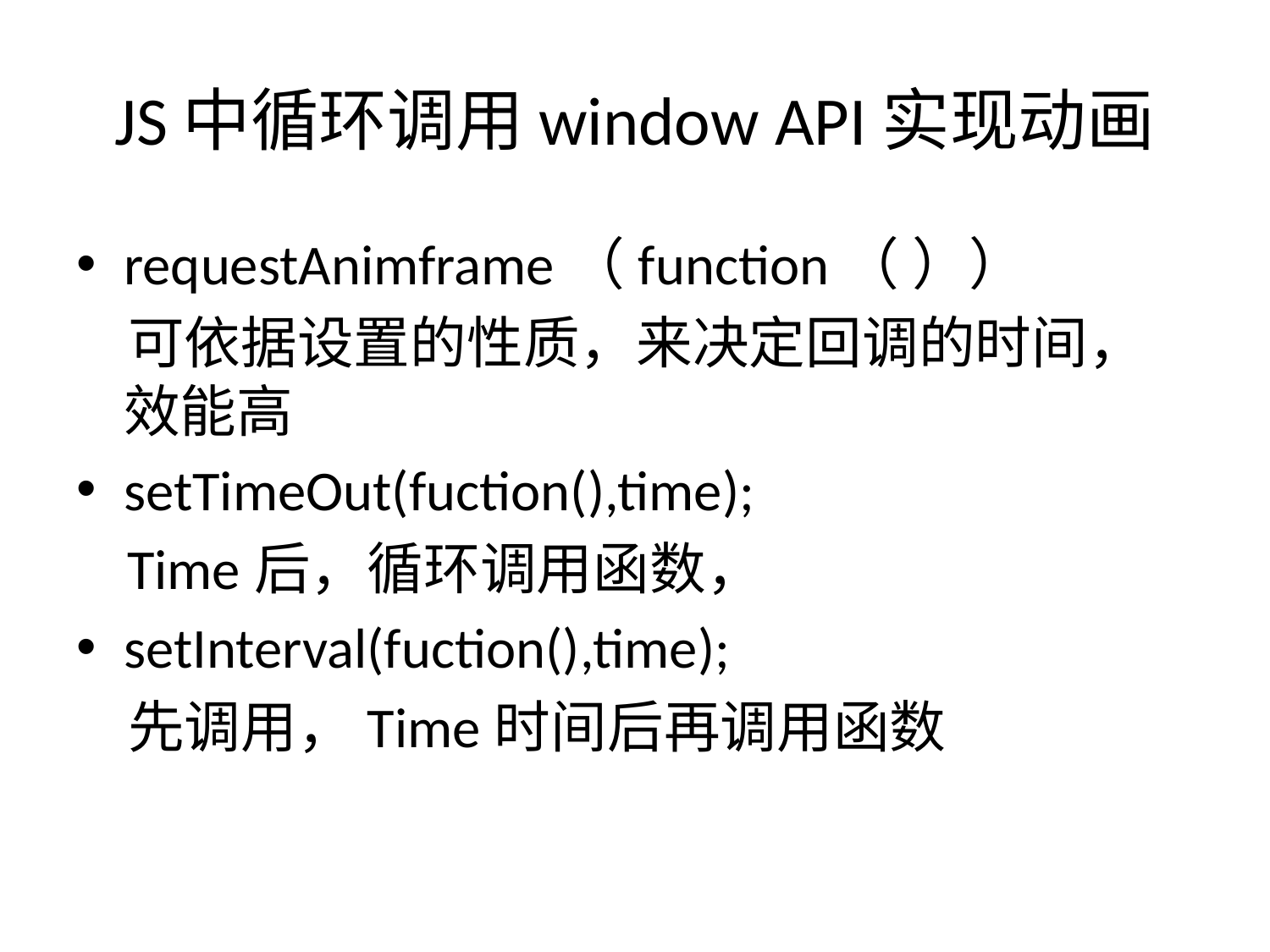

# JS中循环调用window API实现动画
requestAnimframe（function（ ））
   可依据设置的性质，来决定回调的时间，效能高
setTimeOut(fuction(),time);
    Time后，循环调用函数，
setInterval(fuction(),time);
   先调用，Time时间后再调用函数